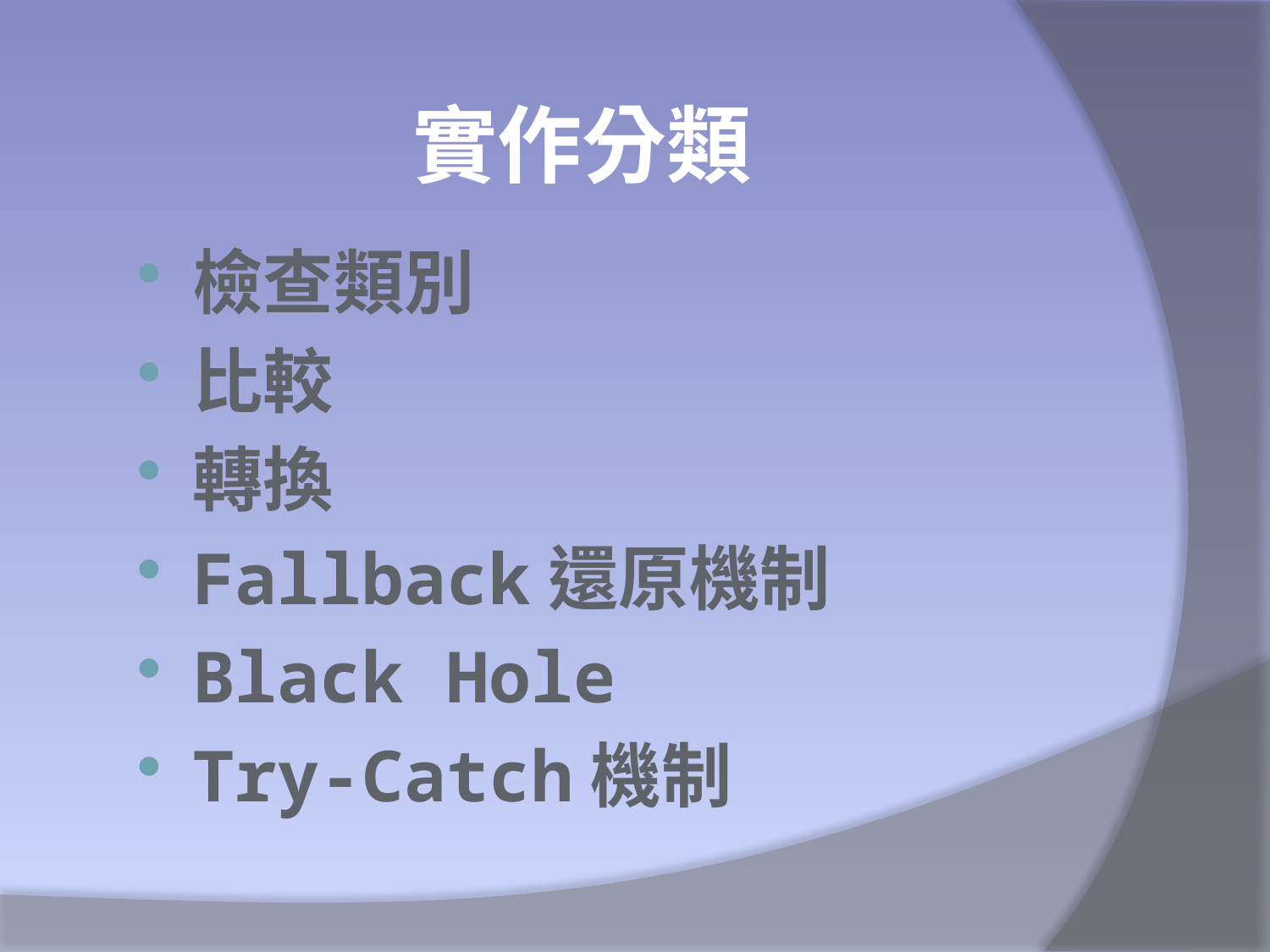

# 實作分類
檢查類別
比較
轉換
Fallback還原機制
Black Hole
Try-Catch機制